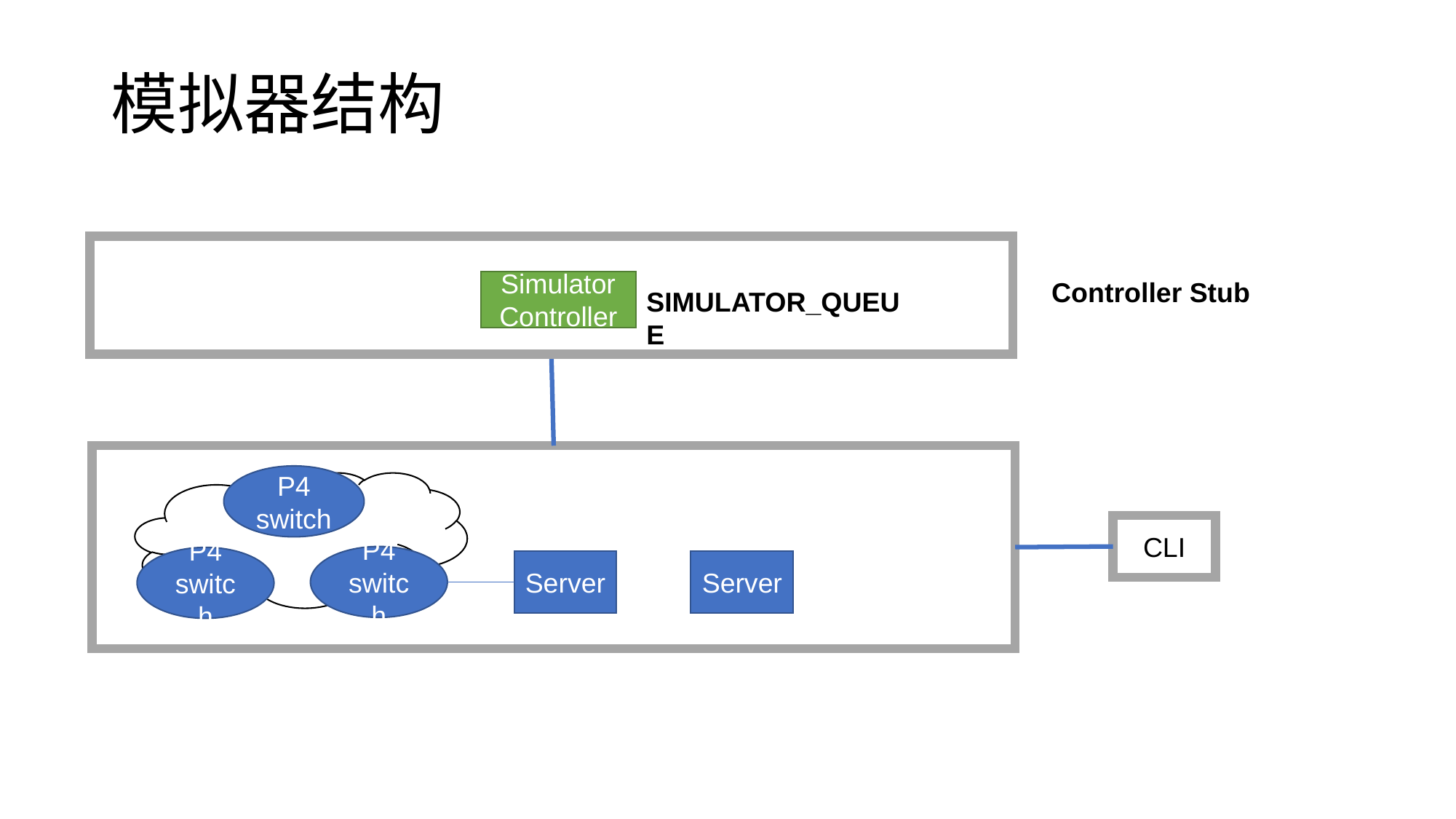

# 模拟器结构

Controller Stub
Simulator Controller
SIMULATOR_QUEUE

P4 switch

CLI
P4 switch
P4 switch
Server
Server